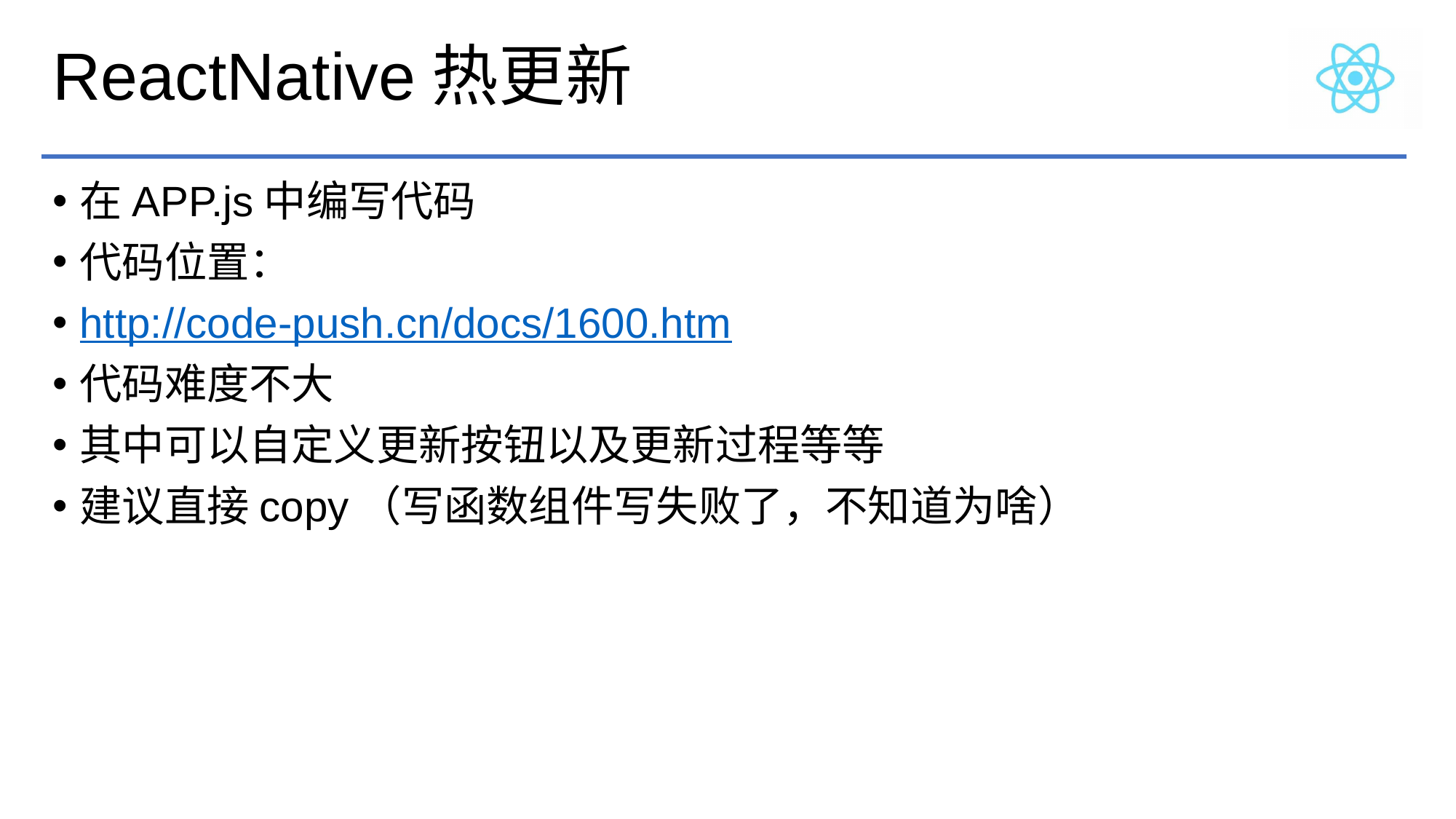

# ReactNative热更新
在APP.js中编写代码
代码位置：
http://code-push.cn/docs/1600.htm
代码难度不大
其中可以自定义更新按钮以及更新过程等等
建议直接copy（写函数组件写失败了，不知道为啥）